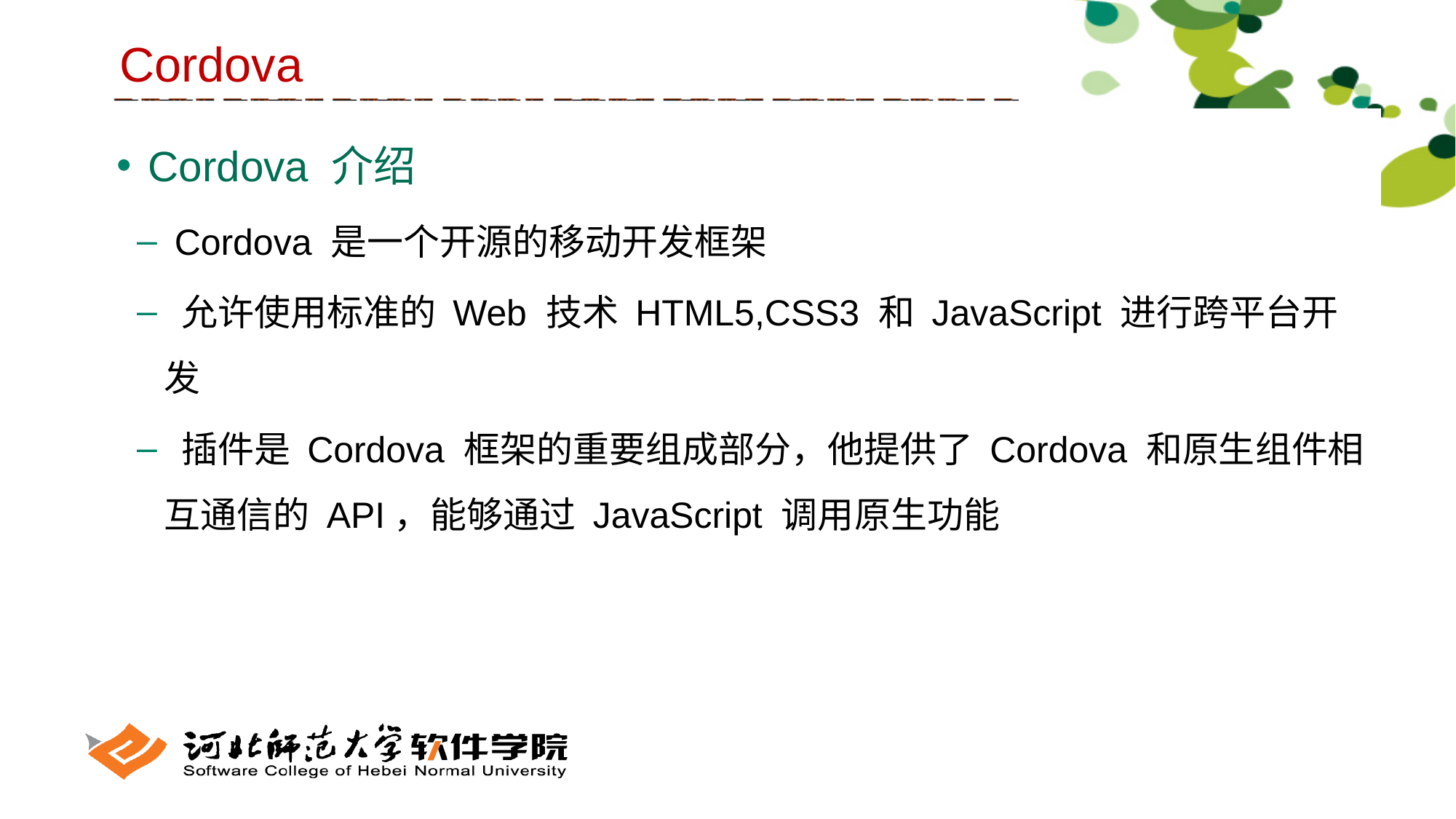

Cordova
 Cordova 介绍
 Cordova 是一个开源的移动开发框架
 允许使用标准的 Web 技术 HTML5,CSS3 和 JavaScript 进行跨平台开发
 插件是 Cordova 框架的重要组成部分，他提供了 Cordova 和原生组件相互通信的 API，能够通过 JavaScript 调用原生功能